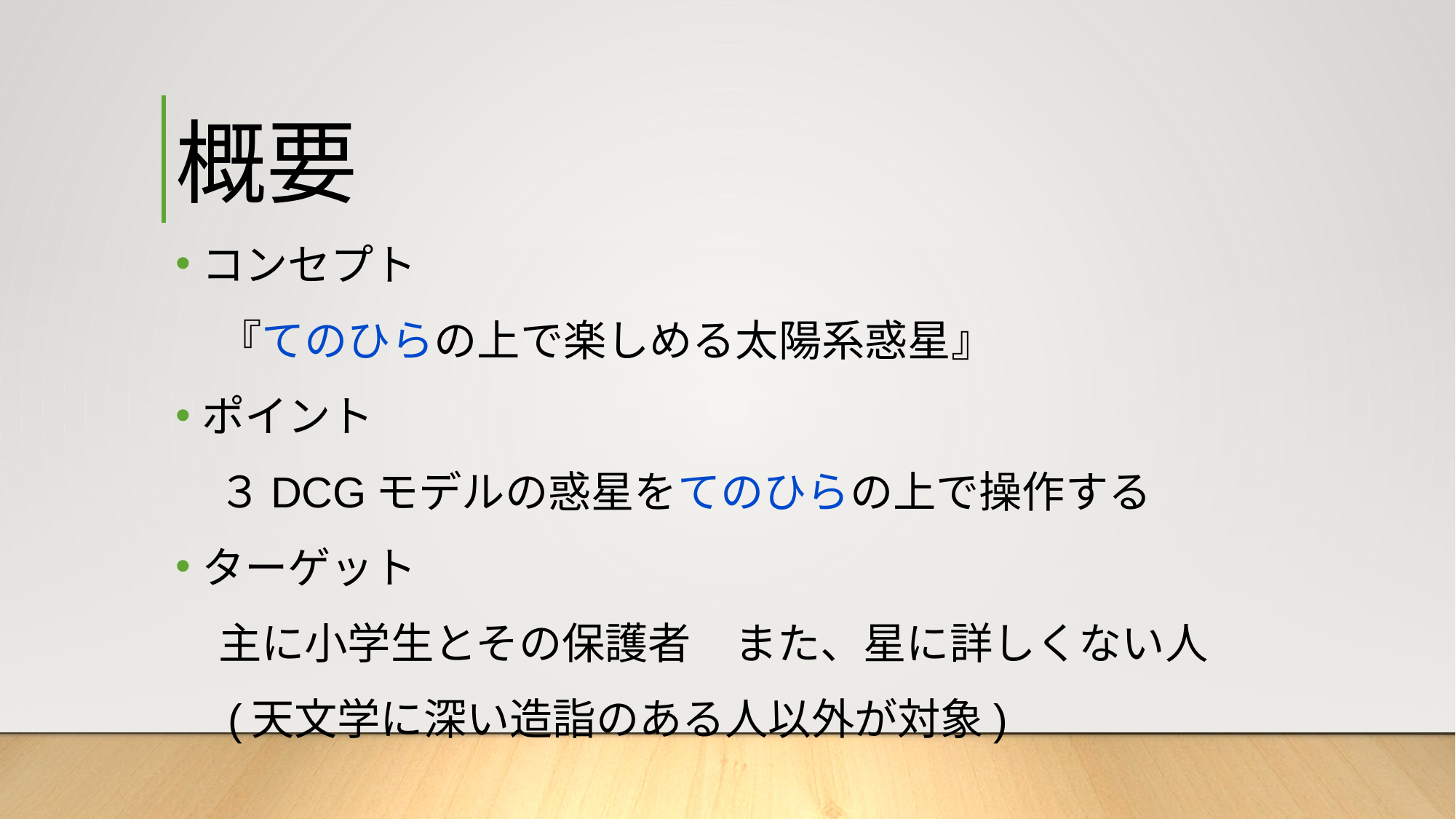

# 概要
コンセプト
　『てのひらの上で楽しめる太陽系惑星』
ポイント
　３DCGモデルの惑星をてのひらの上で操作する
ターゲット
　主に小学生とその保護者　また、星に詳しくない人
　(天文学に深い造詣のある人以外が対象)